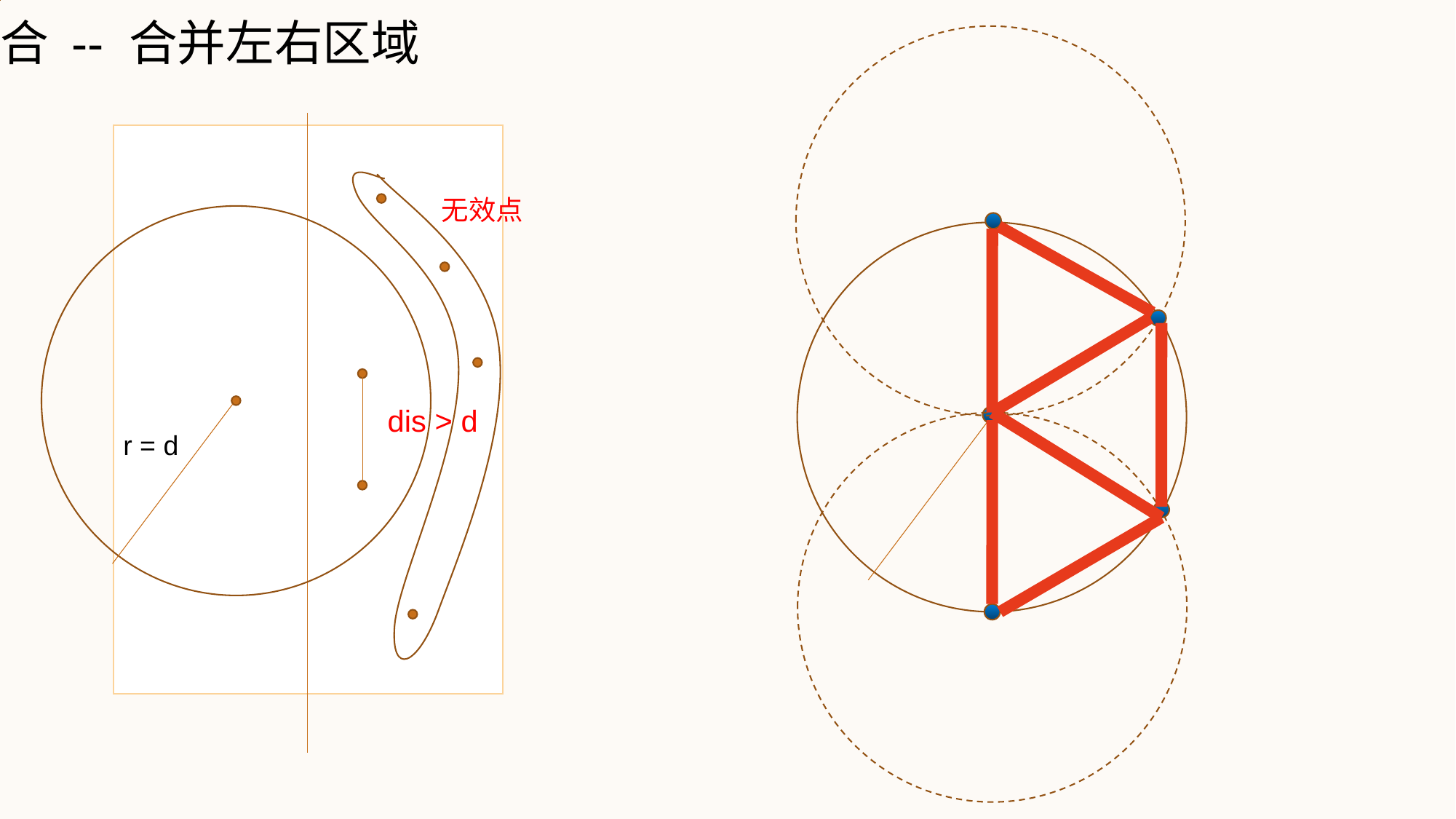

合 -- 合并左右区域

无效点

dis > d

r = d